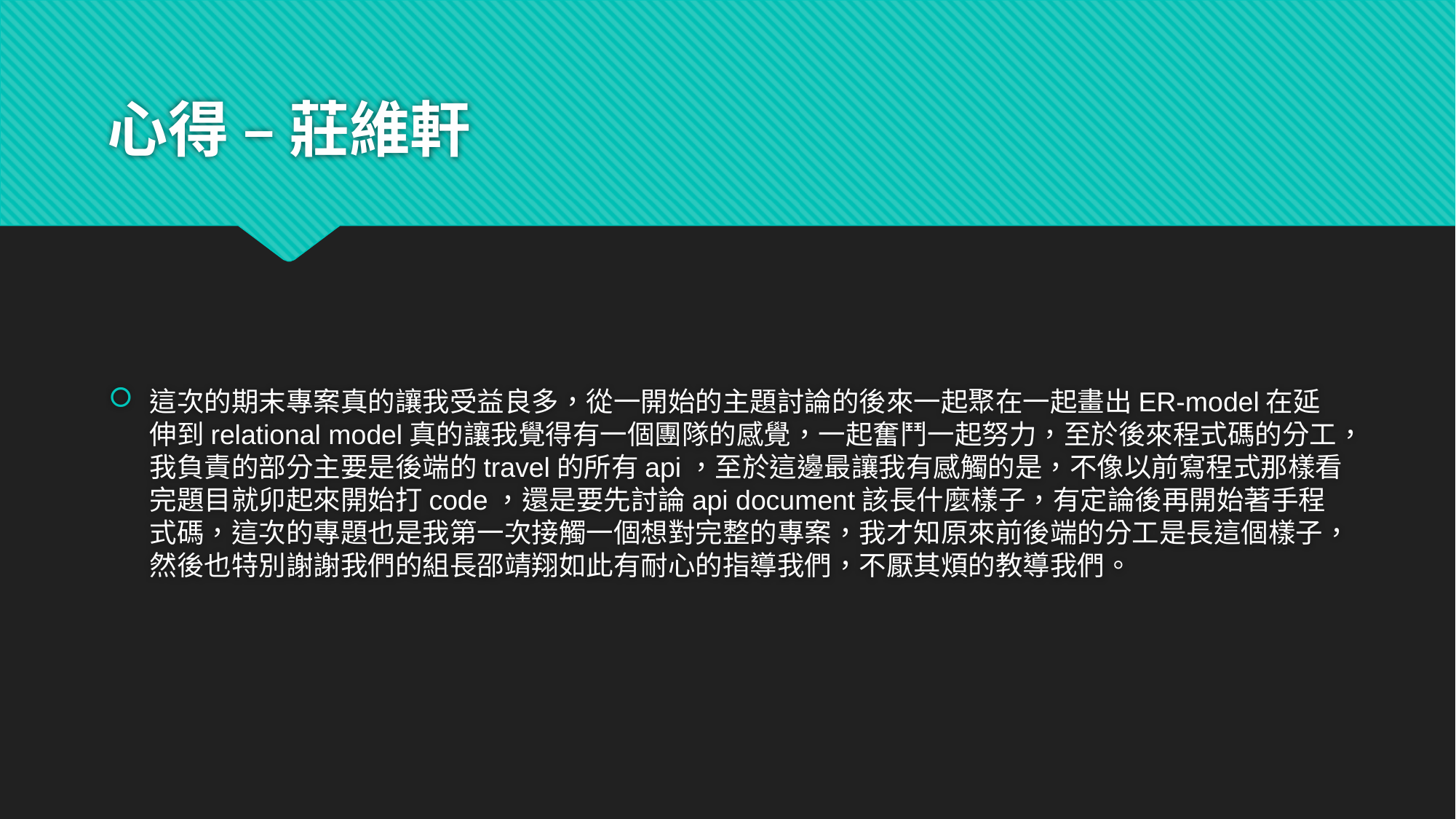

# 心得 – 莊維軒
這次的期末專案真的讓我受益良多，從一開始的主題討論的後來一起聚在一起畫出ER-model在延伸到relational model真的讓我覺得有一個團隊的感覺，一起奮鬥一起努力，至於後來程式碼的分工，我負責的部分主要是後端的travel的所有api，至於這邊最讓我有感觸的是，不像以前寫程式那樣看完題目就卯起來開始打code，還是要先討論api document該長什麼樣子，有定論後再開始著手程式碼，這次的專題也是我第一次接觸一個想對完整的專案，我才知原來前後端的分工是長這個樣子，然後也特別謝謝我們的組長邵靖翔如此有耐心的指導我們，不厭其煩的教導我們。